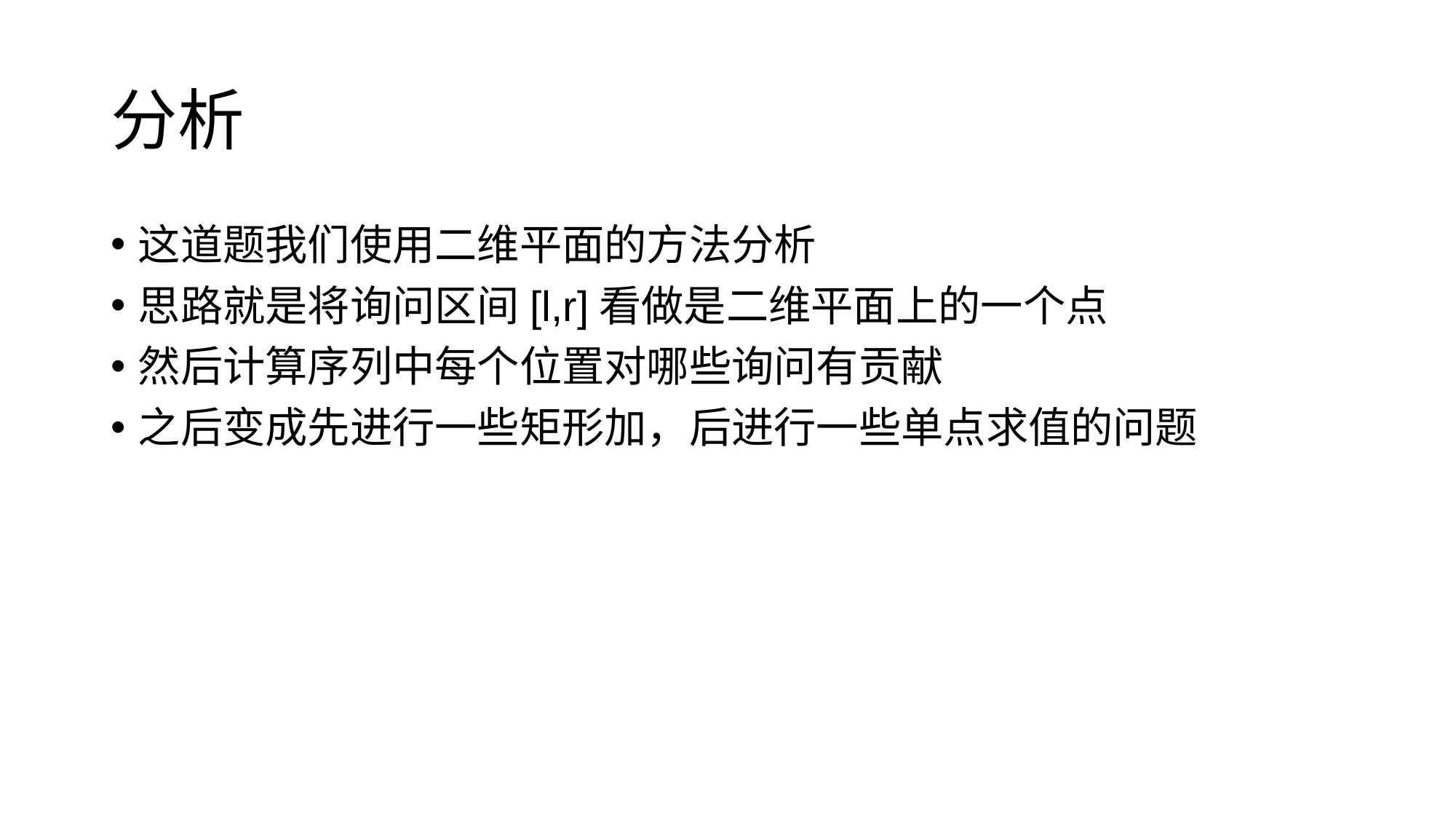

# 分析
这道题我们使用二维平面的方法分析
思路就是将询问区间[l,r]看做是二维平面上的一个点
然后计算序列中每个位置对哪些询问有贡献
之后变成先进行一些矩形加，后进行一些单点求值的问题